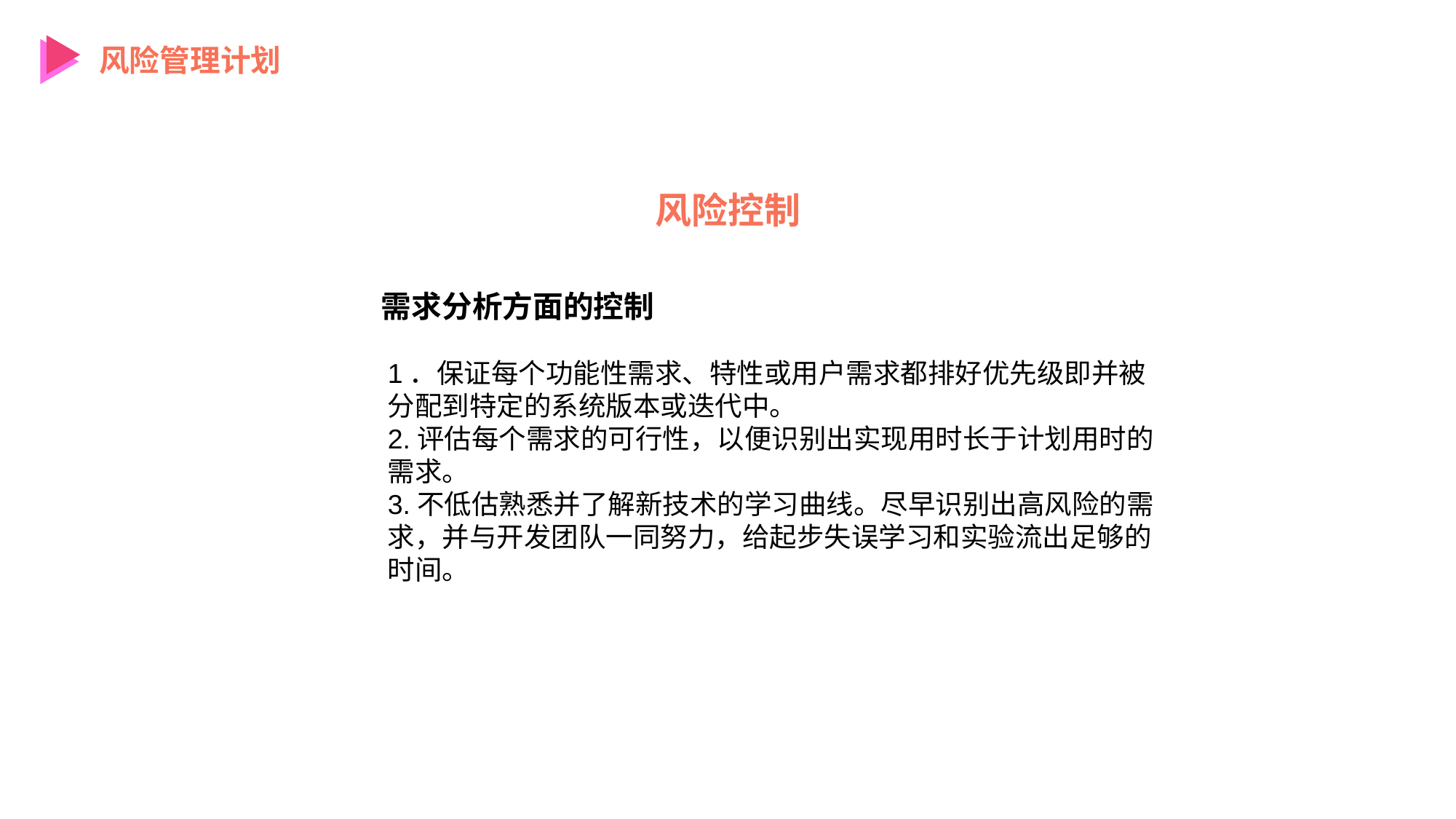

风险管理计划
风险控制
需求分析方面的控制
1．保证每个功能性需求、特性或用户需求都排好优先级即并被分配到特定的系统版本或迭代中。
2.评估每个需求的可行性，以便识别出实现用时长于计划用时的需求。
3.不低估熟悉并了解新技术的学习曲线。尽早识别出高风险的需求，并与开发团队一同努力，给起步失误学习和实验流出足够的时间。